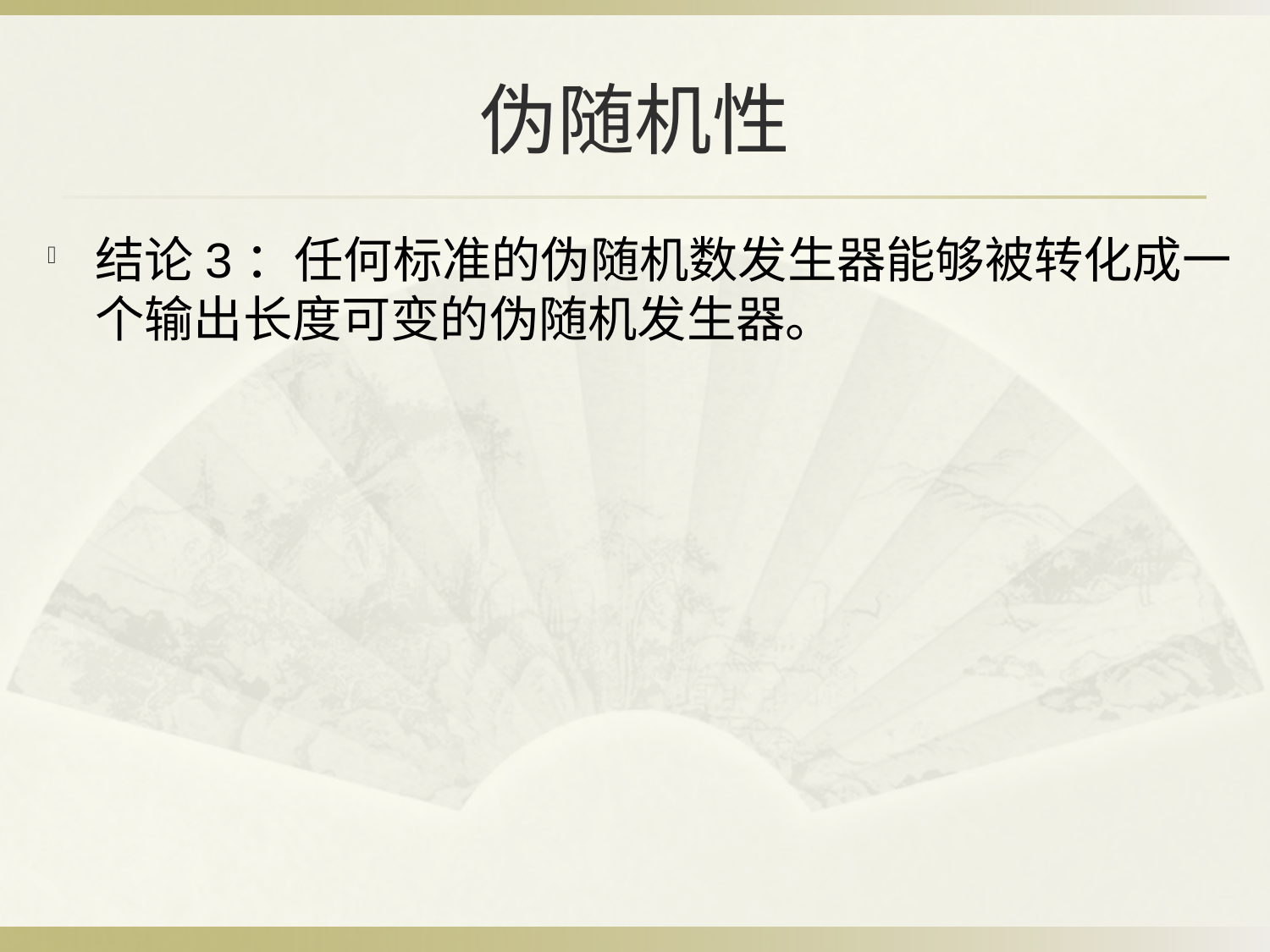

# 伪随机性
结论3：任何标准的伪随机数发生器能够被转化成一个输出长度可变的伪随机发生器。